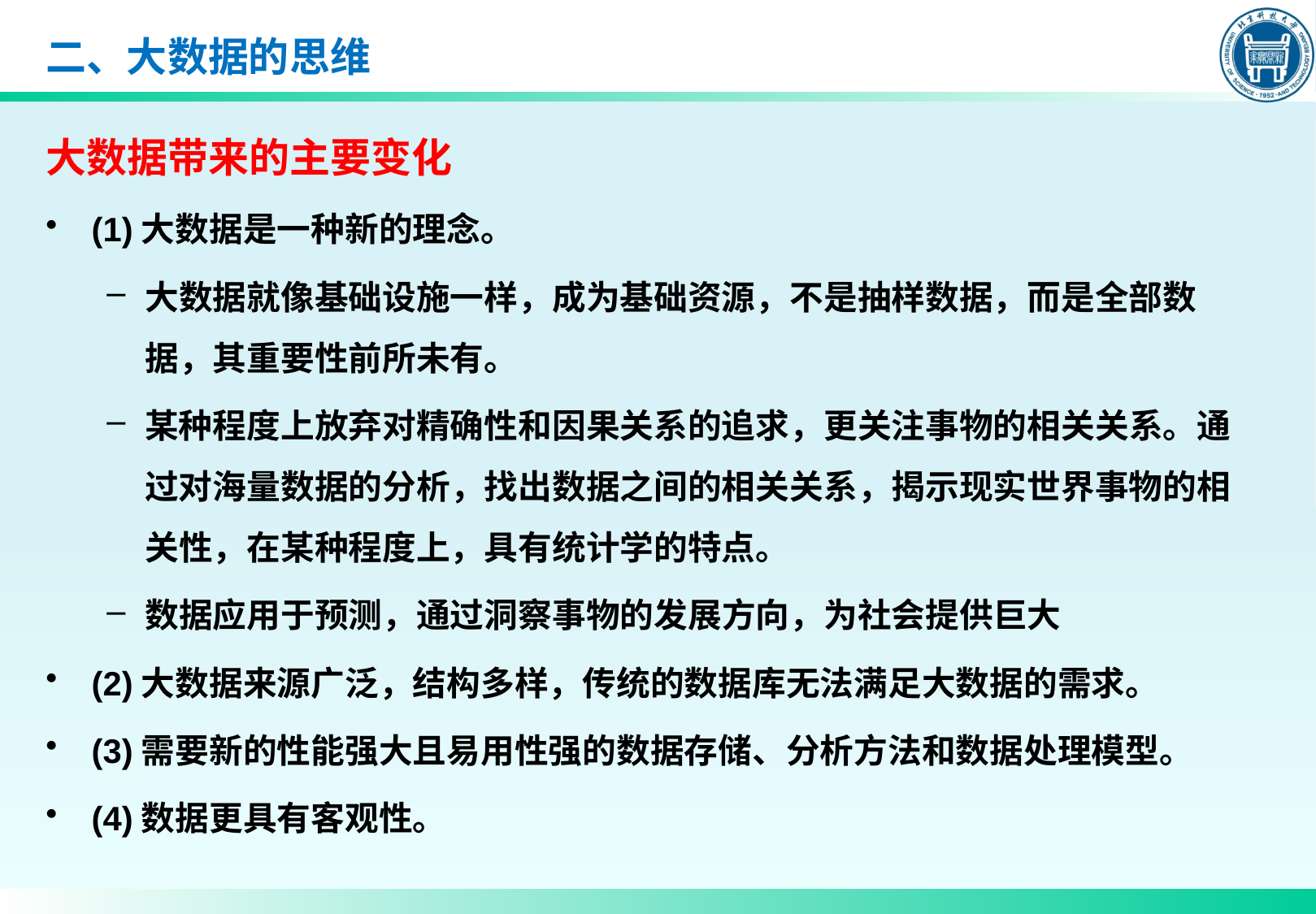

二、大数据的思维

大数据带来的主要变化
(1)大数据是一种新的理念。
大数据就像基础设施一样，成为基础资源，不是抽样数据，而是全部数据，其重要性前所未有。
某种程度上放弃对精确性和因果关系的追求，更关注事物的相关关系。通过对海量数据的分析，找出数据之间的相关关系，揭示现实世界事物的相关性，在某种程度上，具有统计学的特点。
数据应用于预测，通过洞察事物的发展方向，为社会提供巨大
(2)大数据来源广泛，结构多样，传统的数据库无法满足大数据的需求。
(3)需要新的性能强大且易用性强的数据存储、分析方法和数据处理模型。
(4)数据更具有客观性。